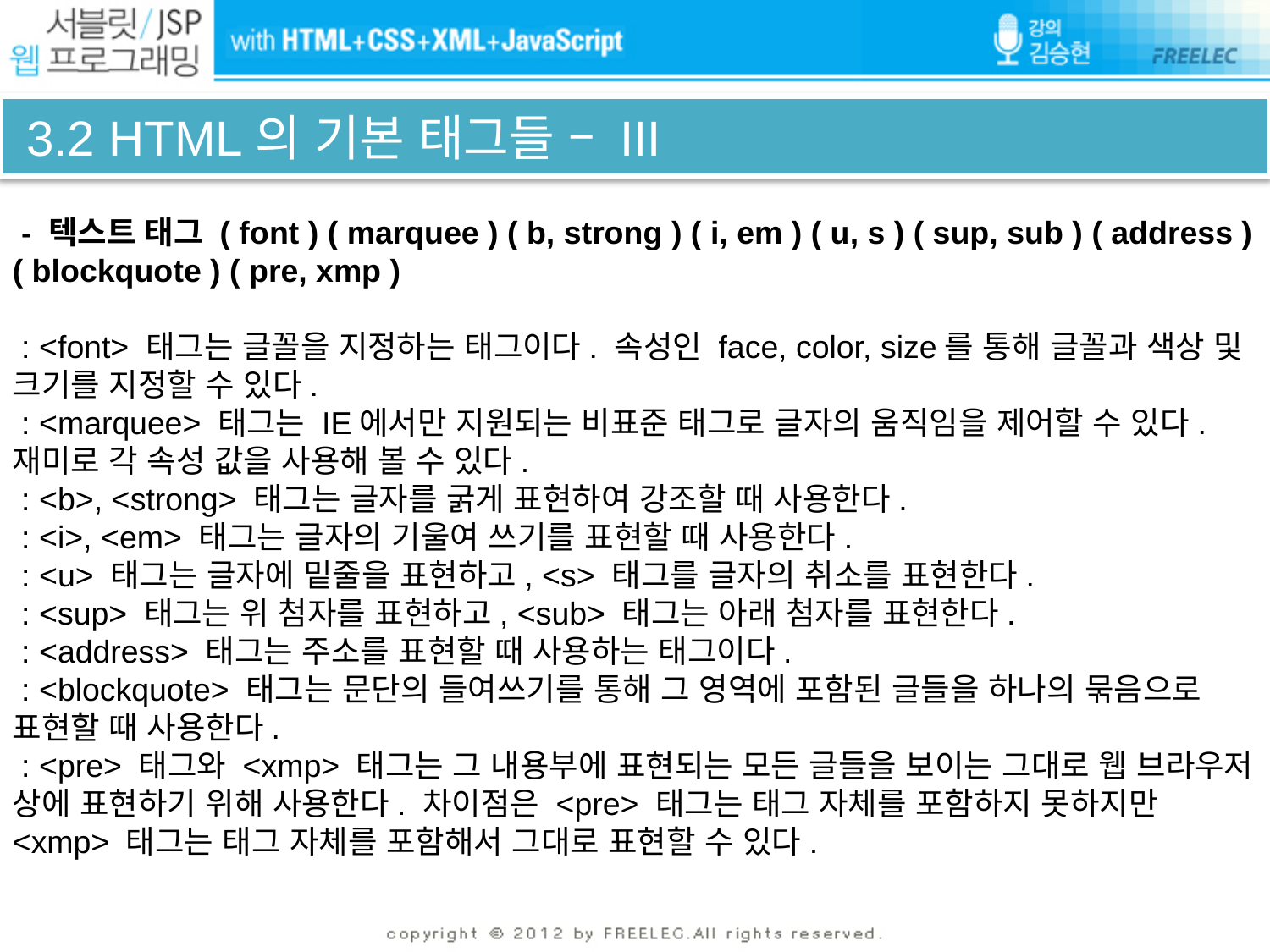

# 3.2 HTML의 기본 태그들 – III
 - 텍스트 태그 ( font ) ( marquee ) ( b, strong ) ( i, em ) ( u, s ) ( sup, sub ) ( address ) ( blockquote ) ( pre, xmp )

 : <font> 태그는 글꼴을 지정하는 태그이다. 속성인 face, color, size를 통해 글꼴과 색상 및 크기를 지정할 수 있다.
 : <marquee> 태그는 IE에서만 지원되는 비표준 태그로 글자의 움직임을 제어할 수 있다. 재미로 각 속성 값을 사용해 볼 수 있다.
 : <b>, <strong> 태그는 글자를 굵게 표현하여 강조할 때 사용한다.
 : <i>, <em> 태그는 글자의 기울여 쓰기를 표현할 때 사용한다.
 : <u> 태그는 글자에 밑줄을 표현하고, <s> 태그를 글자의 취소를 표현한다.
 : <sup> 태그는 위 첨자를 표현하고, <sub> 태그는 아래 첨자를 표현한다.
 : <address> 태그는 주소를 표현할 때 사용하는 태그이다.
 : <blockquote> 태그는 문단의 들여쓰기를 통해 그 영역에 포함된 글들을 하나의 묶음으로 표현할 때 사용한다.
 : <pre> 태그와 <xmp> 태그는 그 내용부에 표현되는 모든 글들을 보이는 그대로 웹 브라우저 상에 표현하기 위해 사용한다. 차이점은 <pre> 태그는 태그 자체를 포함하지 못하지만 <xmp> 태그는 태그 자체를 포함해서 그대로 표현할 수 있다.